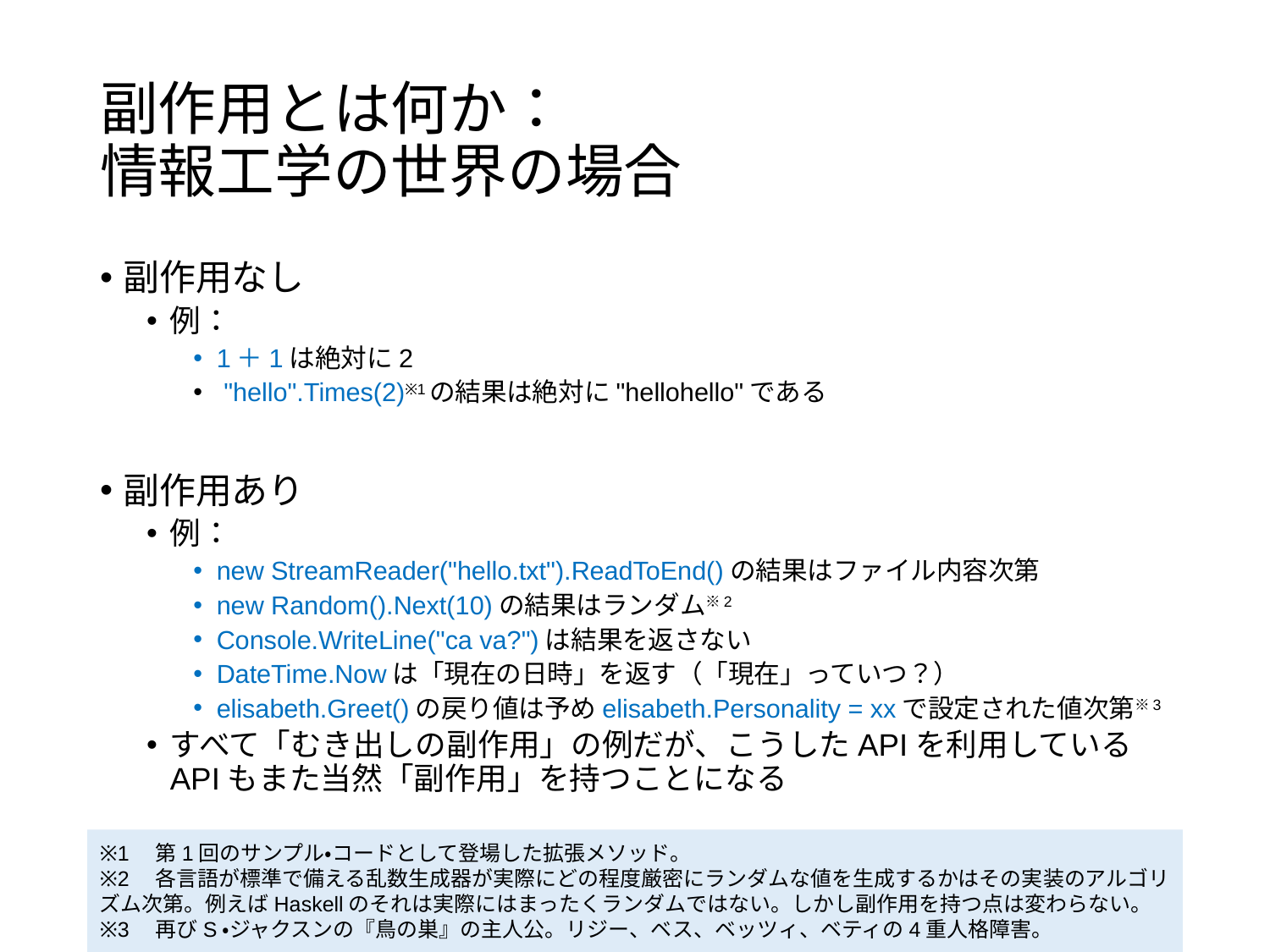

# 副作用とは何か： 情報工学の世界の場合
副作用なし
例：
1＋1は絶対に2
 "hello".Times(2)※1の結果は絶対に"hellohello"である

副作用あり
例：
new StreamReader("hello.txt").ReadToEnd()の結果はファイル内容次第
new Random().Next(10)の結果はランダム※2
Console.WriteLine("ca va?")は結果を返さない
DateTime.Nowは「現在の日時」を返す（「現在」っていつ？）
elisabeth.Greet()の戻り値は予めelisabeth.Personality = xxで設定された値次第※3
すべて「むき出しの副作用」の例だが、こうしたAPIを利用しているAPIもまた当然「副作用」を持つことになる
※1　第1回のサンプル・コードとして登場した拡張メソッド。
※2　各言語が標準で備える乱数生成器が実際にどの程度厳密にランダムな値を生成するかはその実装のアルゴリズム次第。例えばHaskellのそれは実際にはまったくランダムではない。しかし副作用を持つ点は変わらない。
※3　再びS・ジャクスンの『鳥の巣』の主人公。リジー、ベス、ベッツィ、ベティの4重人格障害。